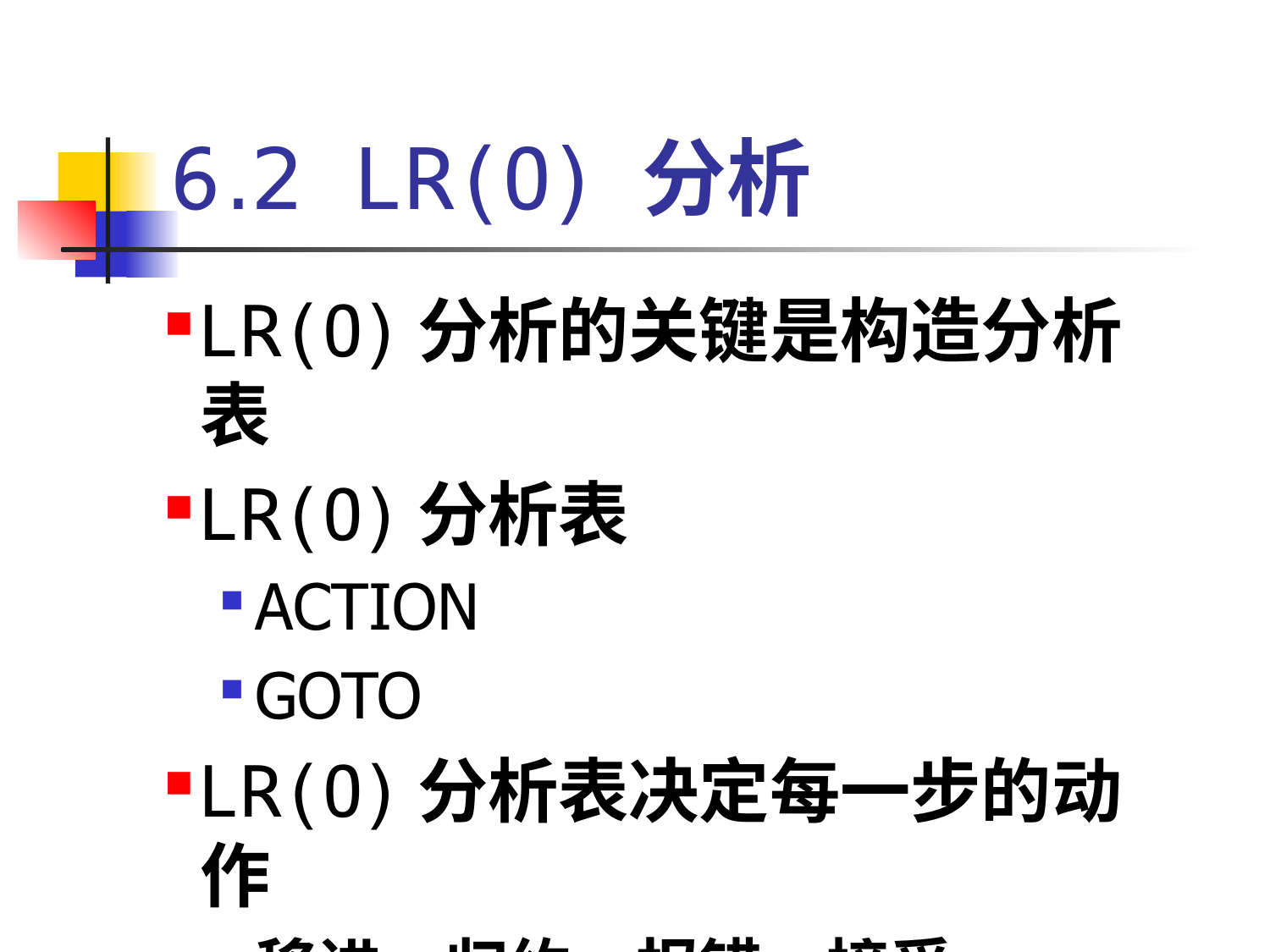

# 6.2  LR(0) 分析
LR(0)分析的关键是构造分析表
LR(0)分析表
ACTION
GOTO
LR(0)分析表决定每一步的动作
移进、归约、报错、接受